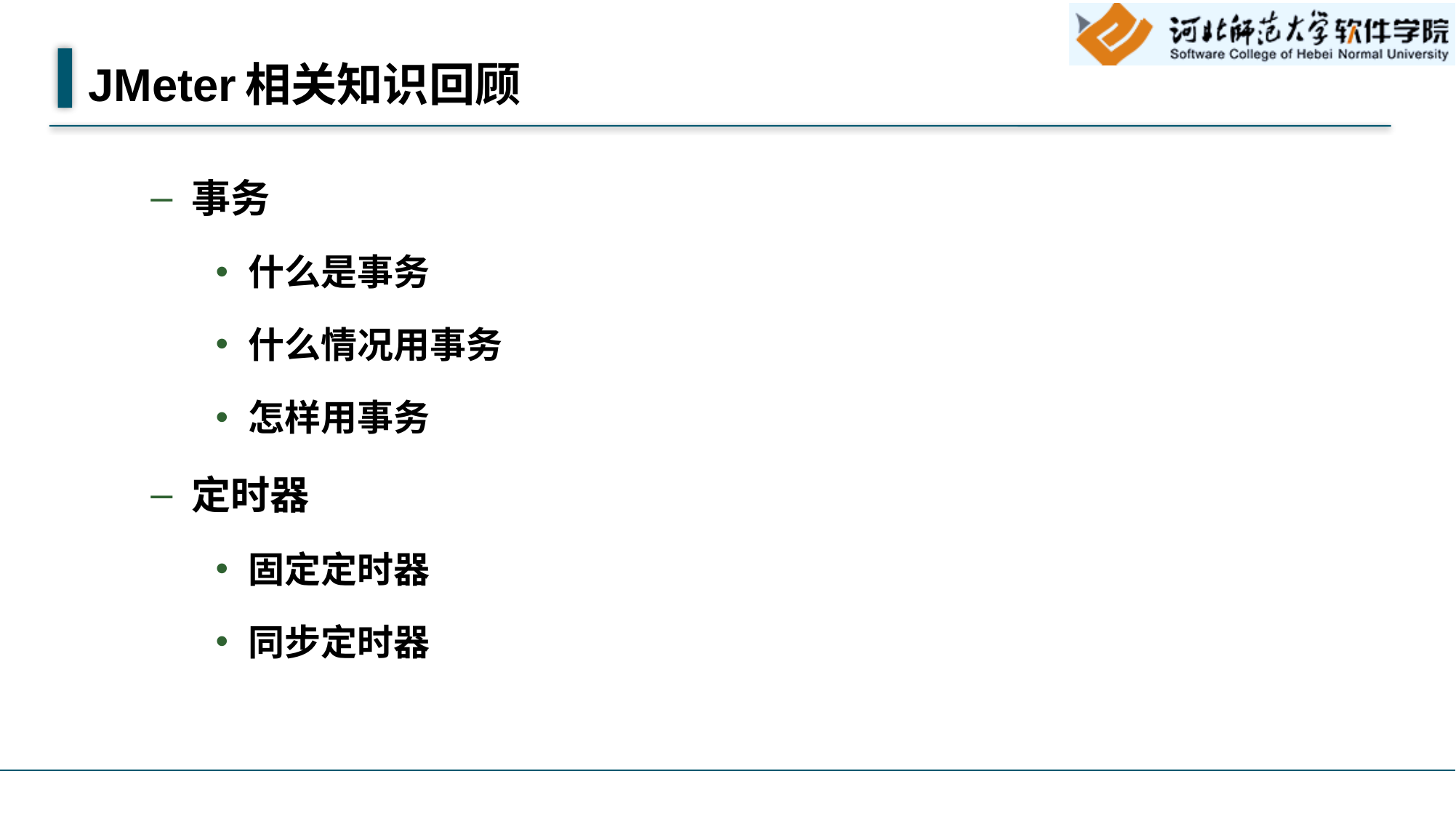

# JMeter相关知识回顾
事务
什么是事务
什么情况用事务
怎样用事务
定时器
固定定时器
同步定时器